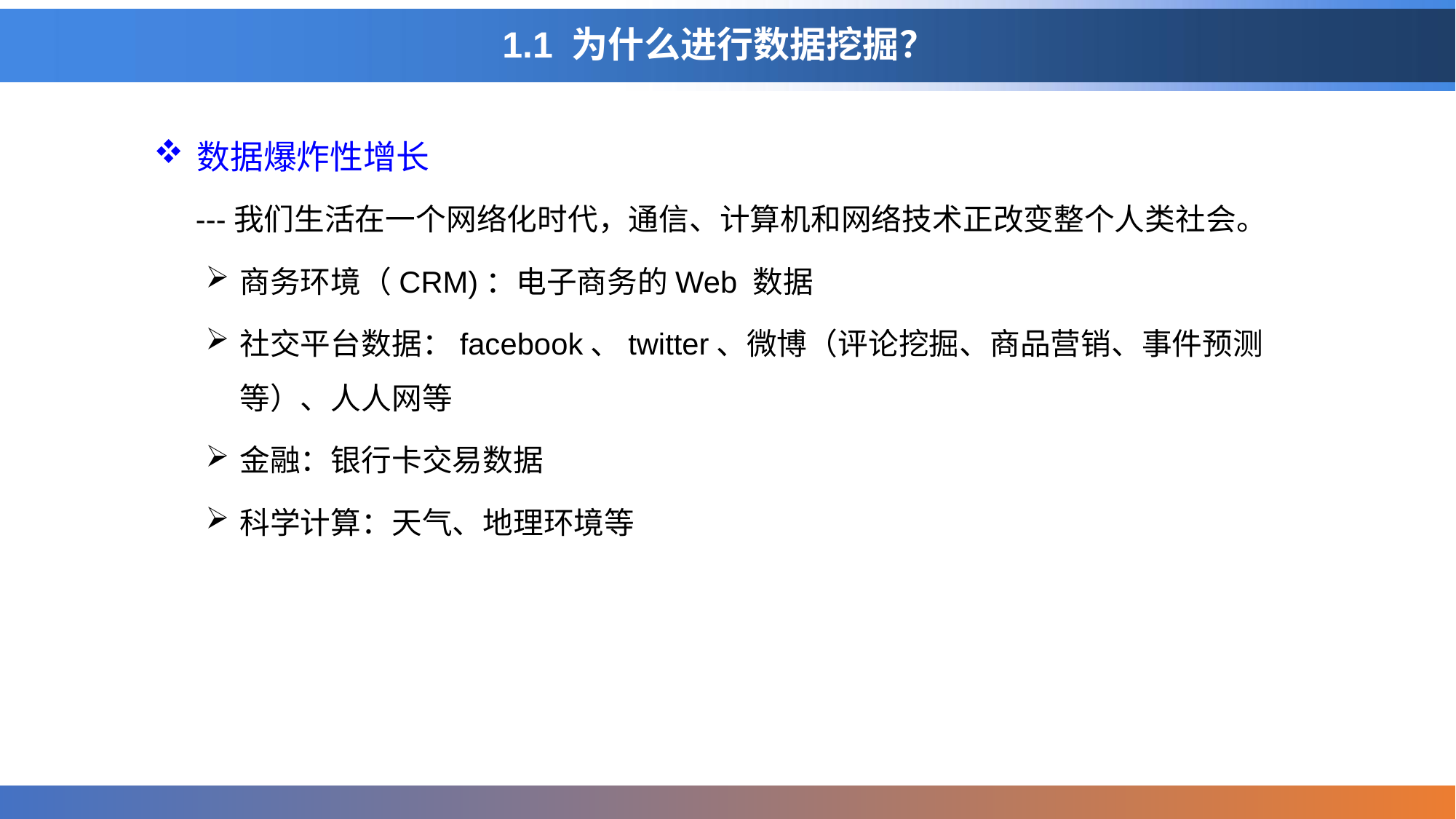

# 1.1 为什么进行数据挖掘？
数据爆炸性增长
     ---我们生活在一个网络化时代，通信、计算机和网络技术正改变整个人类社会。
商务环境（CRM)：电子商务的Web 数据
社交平台数据：facebook、twitter、微博（评论挖掘、商品营销、事件预测等）、人人网等
金融：银行卡交易数据
科学计算：天气、地理环境等